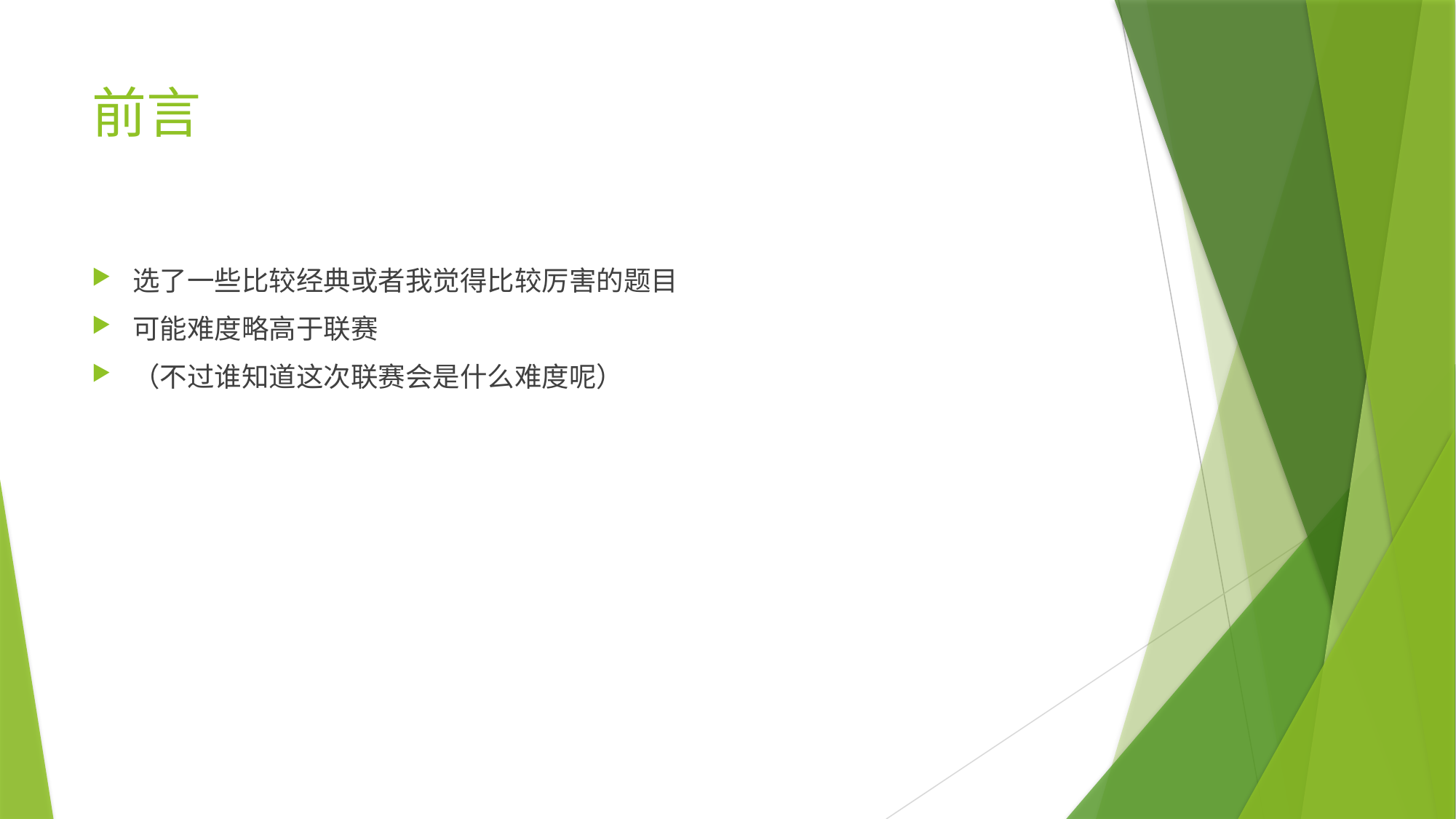

# 前言
选了一些比较经典或者我觉得比较厉害的题目
可能难度略高于联赛
（不过谁知道这次联赛会是什么难度呢）